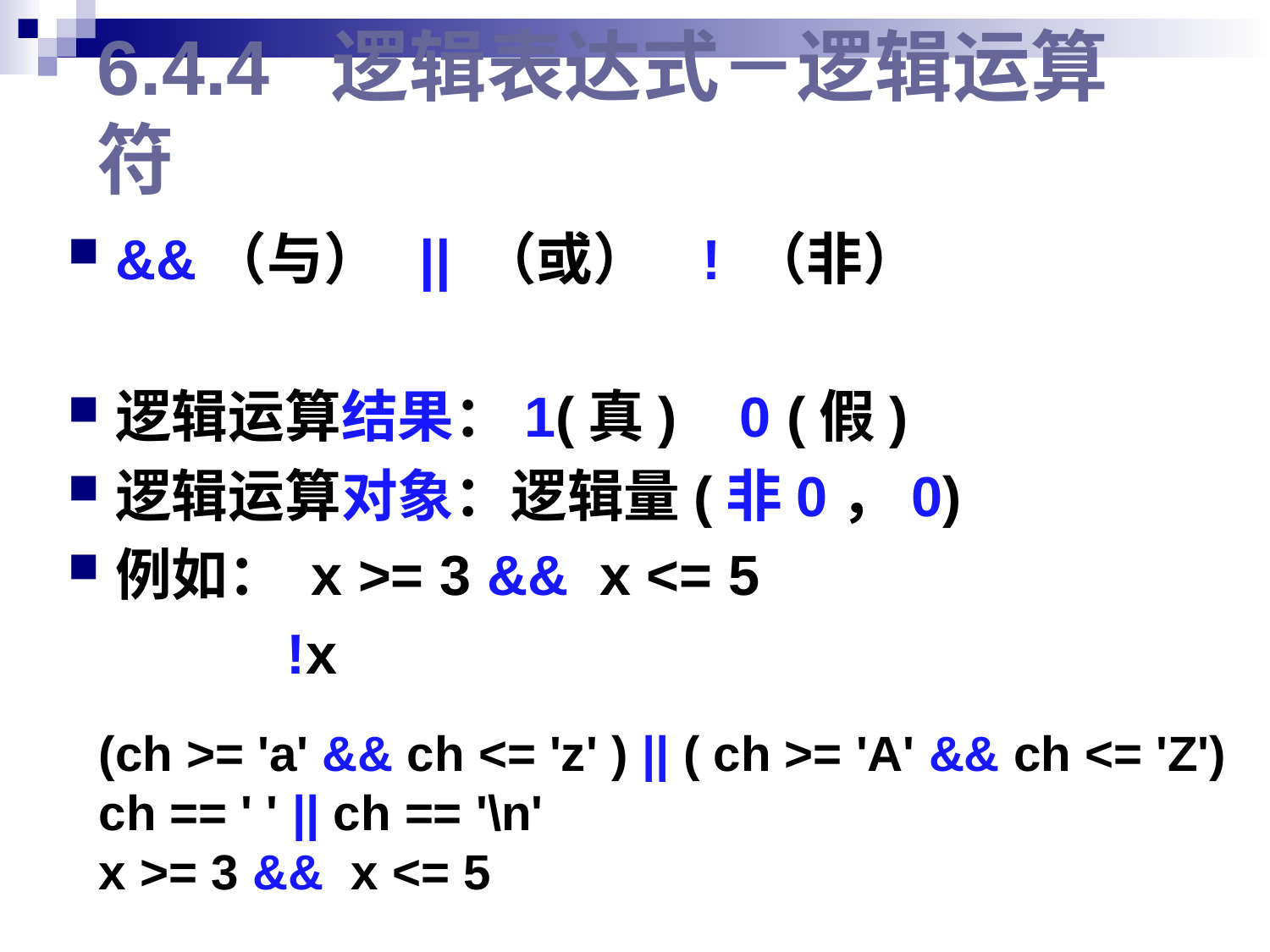

# 6.4.4  逻辑表达式－逻辑运算符
&&（与）  || （或）   ! （非）

逻辑运算结果：1(真)    0 (假)
逻辑运算对象：逻辑量(非0，0)
例如： x >= 3 &&  x <= 5
              !x
(ch >= 'a' && ch <= 'z' ) || ( ch >= 'A' && ch <= 'Z')
ch == ' ' || ch == '\n'
x >= 3 &&  x <= 5